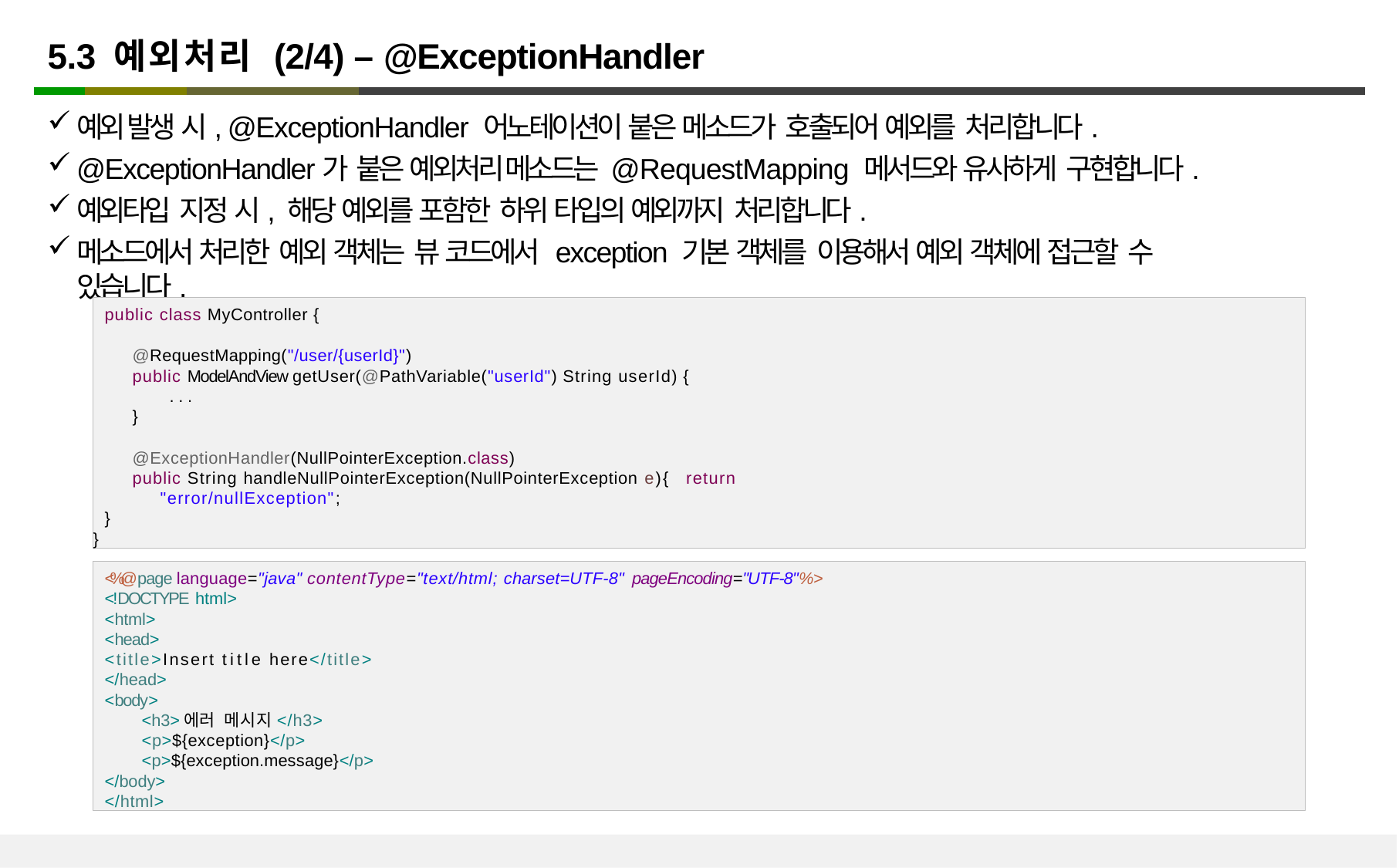

# 5.3 예외처리 (2/4) – @ExceptionHandler
예외 발생 시, @ExceptionHandler 어노테이션이 붙은 메소드가  호출되어 예외를 처리합니다.
@ExceptionHandler가 붙은 예외처리 메소드는 @RequestMapping 메서드와 유사하게 구현합니다.
예외타입 지정 시, 해당 예외를  포함한  하위 타입의 예외까지 처리합니다.
메소드에서 처리한  예외 객체는 뷰 코드에서  exception 기본 객체를  이용해서 예외 객체에  접근할  수 있습니다.
public class MyController {

@RequestMapping("/user/{userId}")
public ModelAndView getUser(@PathVariable("userId") String userId) {
...
}

@ExceptionHandler(NullPointerException.class)
public String handleNullPointerException(NullPointerException e){  return "error/nullException";
}
}
<%@ page language="java" contentType="text/html; charset=UTF-8" pageEncoding="UTF-8"%>
<!DOCTYPE html>
<html>
<head>
<title>Insert title here</title>
</head>
<body>
<h3>에러  메시지</h3>
<p>${exception}</p>
<p>${exception.message}</p>
</body>
</html>